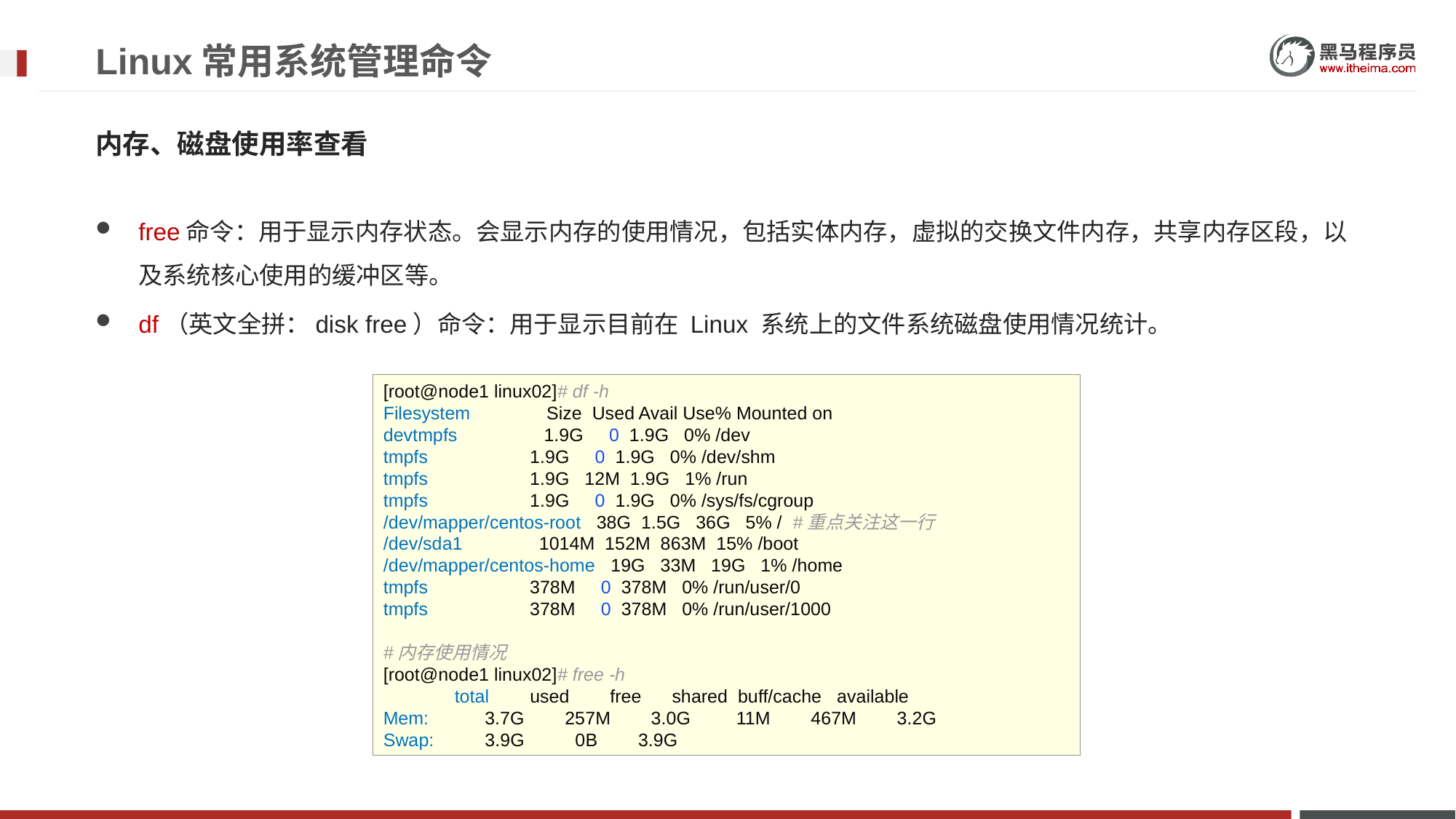

# Linux常用系统管理命令
内存、磁盘使用率查看
free命令：用于显示内存状态。会显示内存的使用情况，包括实体内存，虚拟的交换文件内存，共享内存区段，以及系统核心使用的缓冲区等。
df（英文全拼：disk free）命令：用于显示目前在 Linux 系统上的文件系统磁盘使用情况统计。
[root@node1 linux02]# df -h
Filesystem               Size  Used Avail Use% Mounted on
devtmpfs                 1.9G     0  1.9G   0% /dev
tmpfs                    1.9G     0  1.9G   0% /dev/shm
tmpfs                    1.9G   12M  1.9G   1% /run
tmpfs                    1.9G     0  1.9G   0% /sys/fs/cgroup
/dev/mapper/centos-root   38G  1.5G   36G   5% /  #重点关注这一行
/dev/sda1               1014M  152M  863M  15% /boot
/dev/mapper/centos-home   19G   33M   19G   1% /home
tmpfs                    378M     0  378M   0% /run/user/0
tmpfs                    378M     0  378M   0% /run/user/1000
#内存使用情况
[root@node1 linux02]# free -h
              total        used        free      shared  buff/cache   available
Mem:           3.7G        257M        3.0G         11M        467M        3.2G
Swap:          3.9G          0B        3.9G